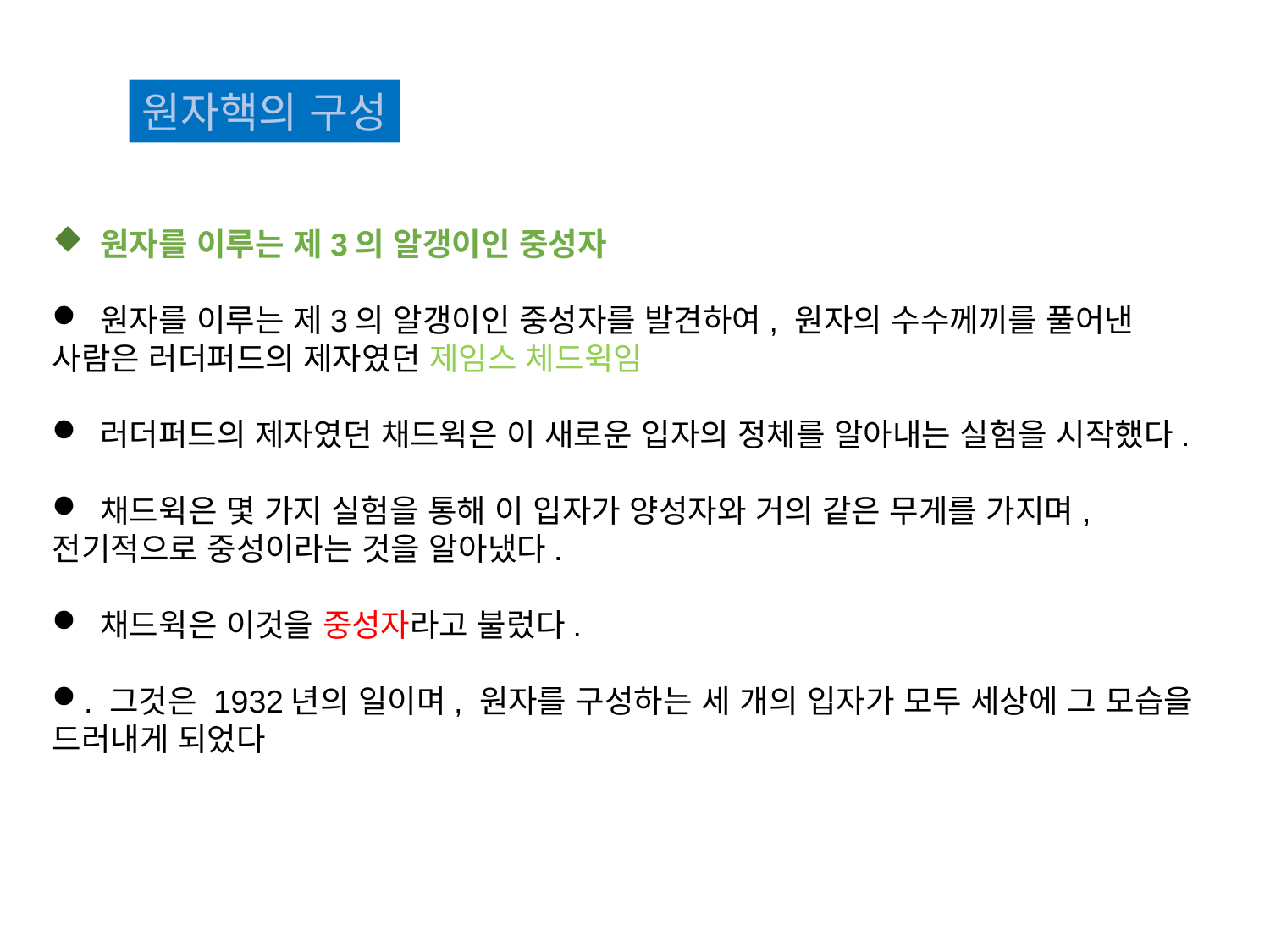

원자핵의 구성
 원자를 이루는 제3의 알갱이인 중성자

 원자를 이루는 제3의 알갱이인 중성자를 발견하여, 원자의 수수께끼를 풀어낸 사람은 러더퍼드의 제자였던 제임스 체드윅임

 러더퍼드의 제자였던 채드윅은 이 새로운 입자의 정체를 알아내는 실험을 시작했다.

 채드윅은 몇 가지 실험을 통해 이 입자가 양성자와 거의 같은 무게를 가지며, 전기적으로 중성이라는 것을 알아냈다.

 채드윅은 이것을 중성자라고 불렀다.

. 그것은 1932년의 일이며, 원자를 구성하는 세 개의 입자가 모두 세상에 그 모습을 드러내게 되었다